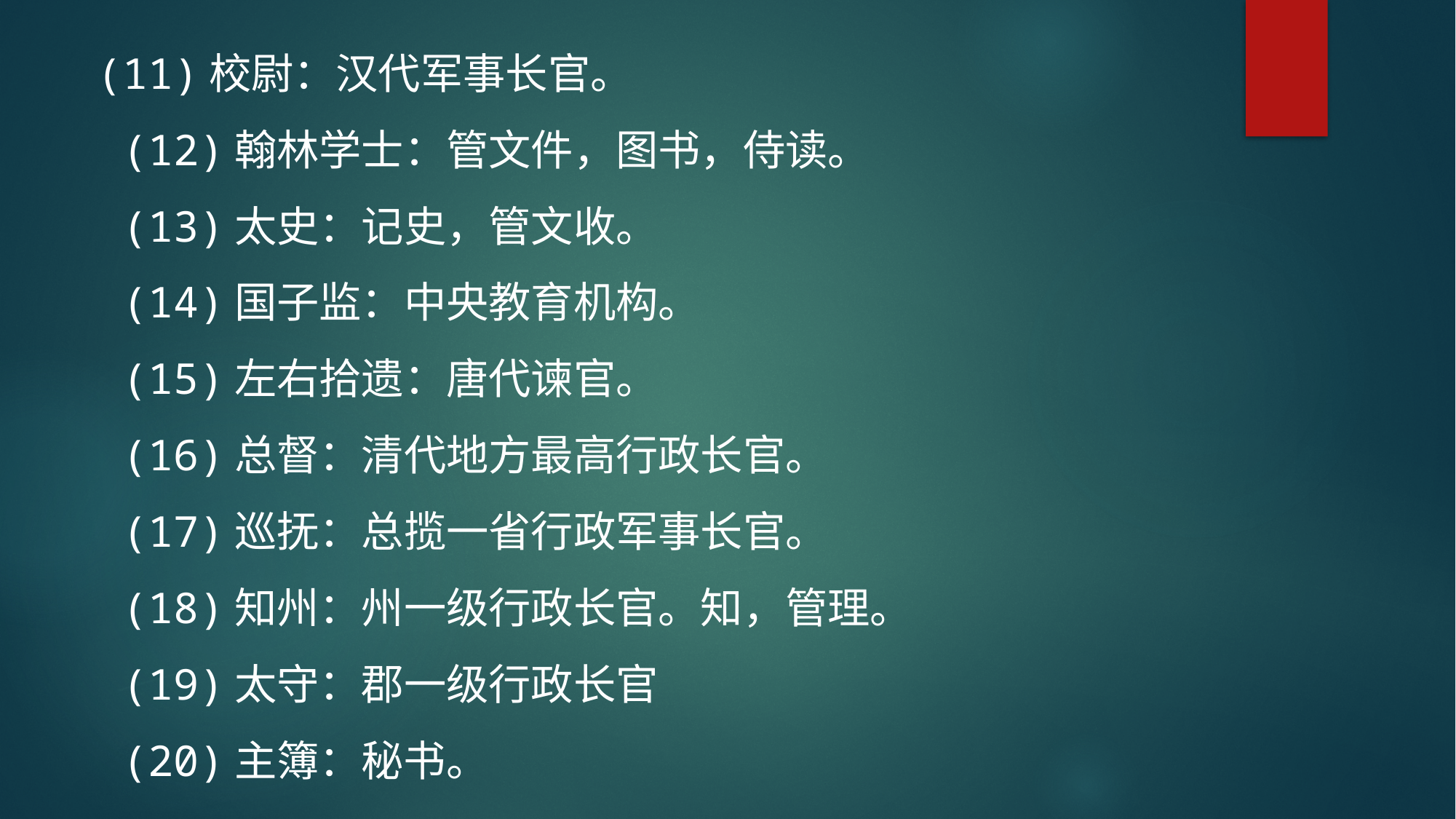

(11)校尉：汉代军事长官。
  (12)翰林学士：管文件，图书，侍读。
  (13)太史：记史，管文收。
  (14)国子监：中央教育机构。
  (15)左右拾遗：唐代谏官。
  (16)总督：清代地方最高行政长官。
  (17)巡抚：总揽一省行政军事长官。
  (18)知州：州一级行政长官。知，管理。
  (19)太守：郡一级行政长官
  (20)主簿：秘书。